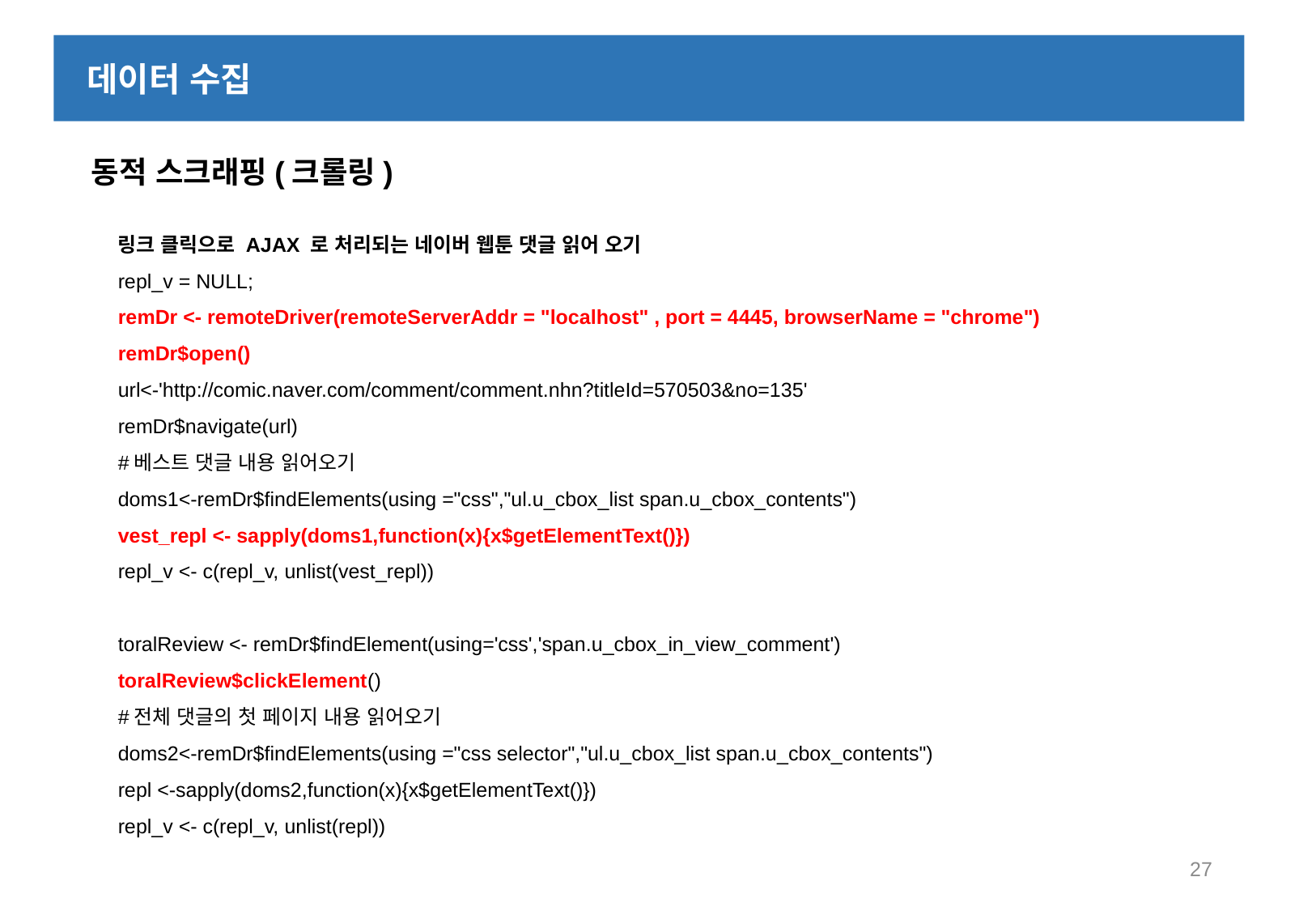

데이터 수집

 동적 스크래핑(크롤링)
링크 클릭으로 AJAX 로 처리되는 네이버 웹툰 댓글 읽어 오기
repl_v = NULL;
remDr <- remoteDriver(remoteServerAddr = "localhost" , port = 4445, browserName = "chrome")
remDr$open()
url<-'http://comic.naver.com/comment/comment.nhn?titleId=570503&no=135'
remDr$navigate(url)
#베스트 댓글 내용 읽어오기
doms1<-remDr$findElements(using ="css","ul.u_cbox_list span.u_cbox_contents")
vest_repl <- sapply(doms1,function(x){x$getElementText()})
repl_v <- c(repl_v, unlist(vest_repl))

toralReview <- remDr$findElement(using='css','span.u_cbox_in_view_comment')
toralReview$clickElement()
#전체 댓글의 첫 페이지 내용 읽어오기
doms2<-remDr$findElements(using ="css selector","ul.u_cbox_list span.u_cbox_contents")
repl <-sapply(doms2,function(x){x$getElementText()})
repl_v <- c(repl_v, unlist(repl))
27